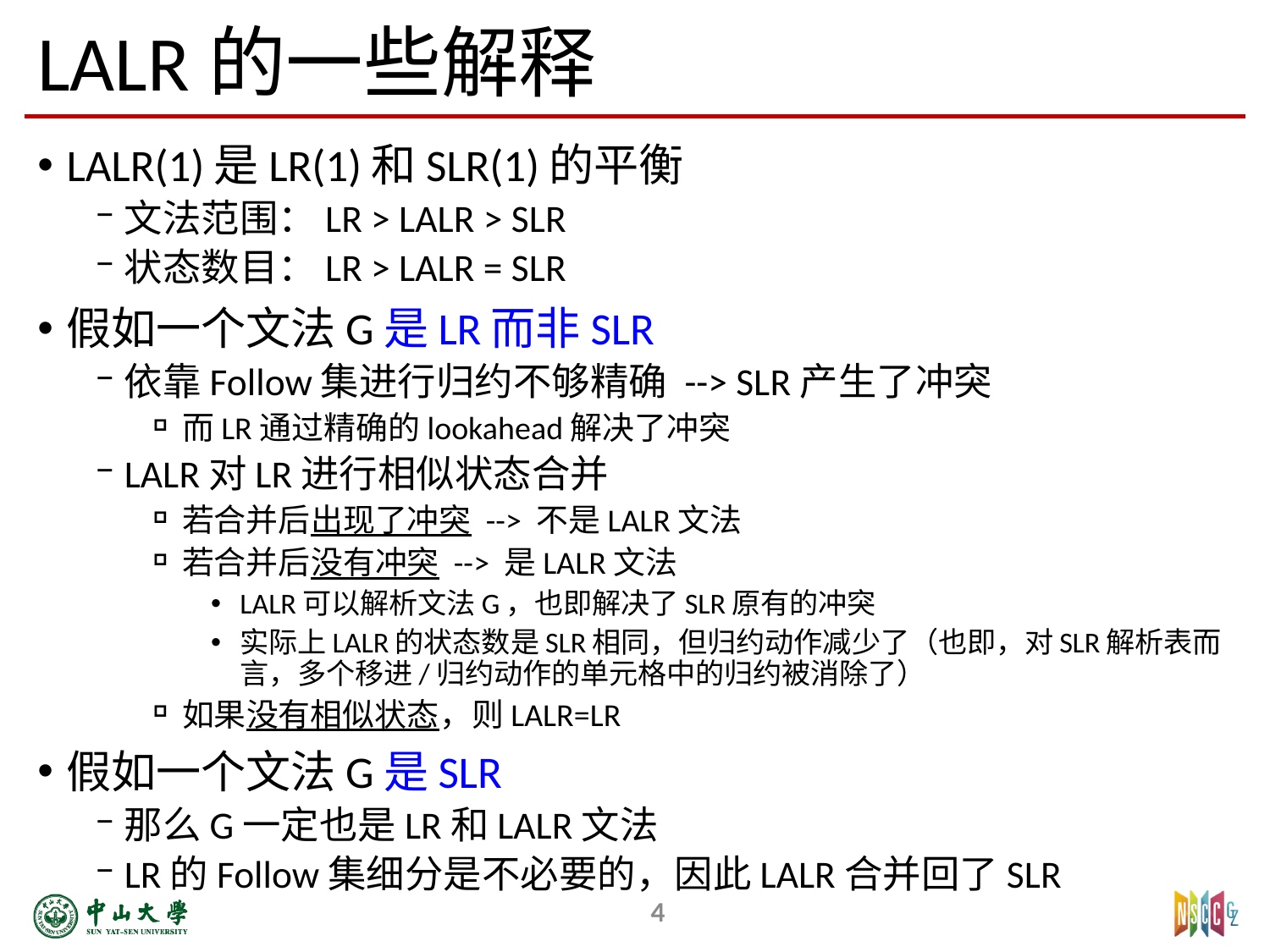

# LALR的一些解释
LALR(1)是LR(1)和SLR(1)的平衡
文法范围：LR > LALR > SLR
状态数目：LR > LALR = SLR
假如一个文法G是LR而非SLR
依靠Follow集进行归约不够精确 --> SLR产生了冲突
而LR通过精确的lookahead解决了冲突
LALR对LR进行相似状态合并
若合并后出现了冲突 --> 不是LALR文法
若合并后没有冲突 --> 是LALR文法
LALR可以解析文法G，也即解决了SLR原有的冲突
实际上LALR的状态数是SLR相同，但归约动作减少了（也即，对SLR解析表而言，多个移进/归约动作的单元格中的归约被消除了）
如果没有相似状态，则LALR=LR
假如一个文法G是SLR
那么G一定也是LR和LALR文法
LR的Follow集细分是不必要的，因此LALR合并回了SLR
4